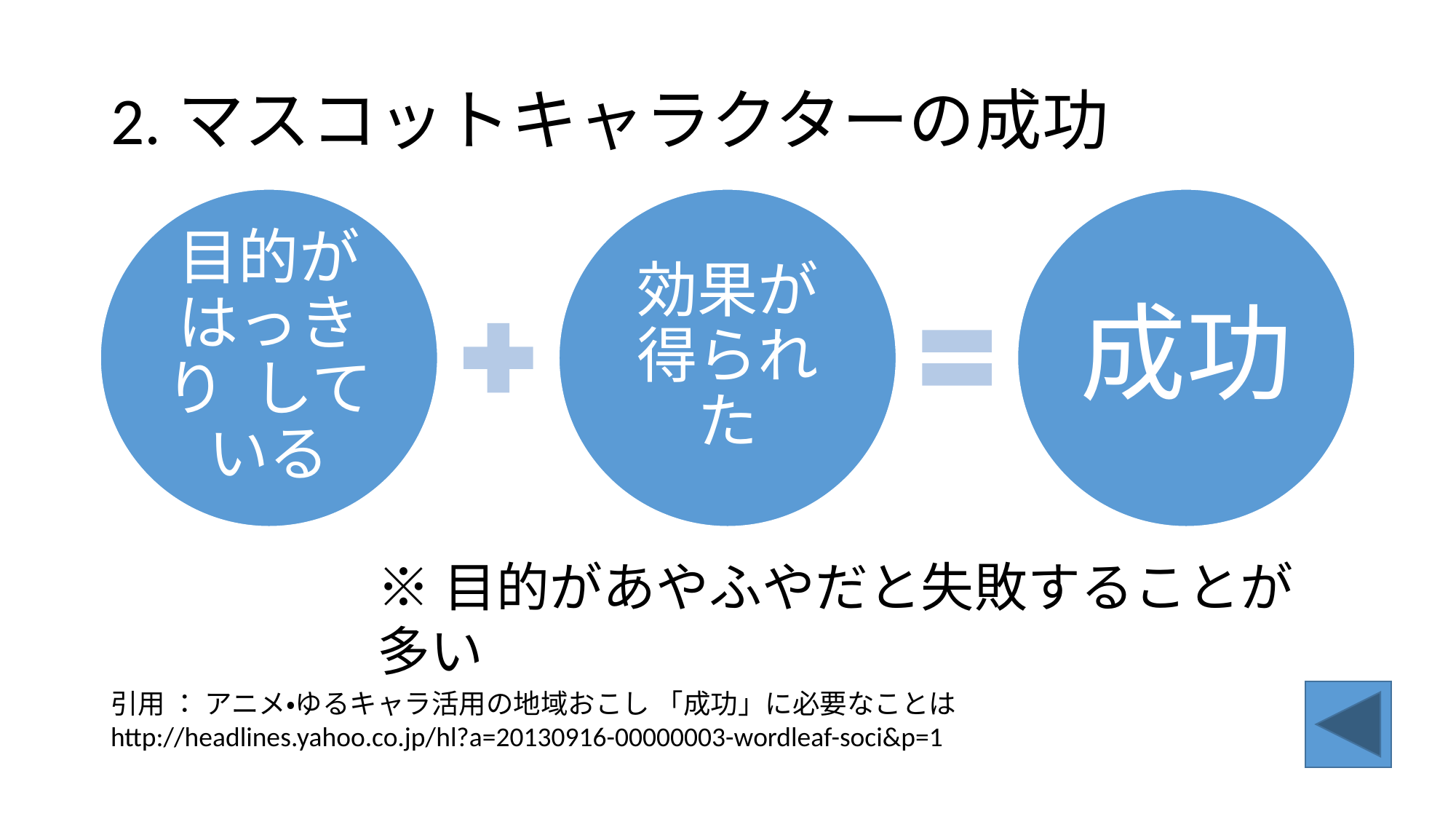

# 2.マスコットキャラクターの成功
目的がはっきり  している

効果が得られた

成功
※目的があやふやだと失敗することが多い
引用 ： アニメ・ゆるキャラ活用の地域おこし 「成功」に必要なことは 	http://headlines.yahoo.co.jp/hl?a=20130916-00000003-wordleaf-soci&p=1